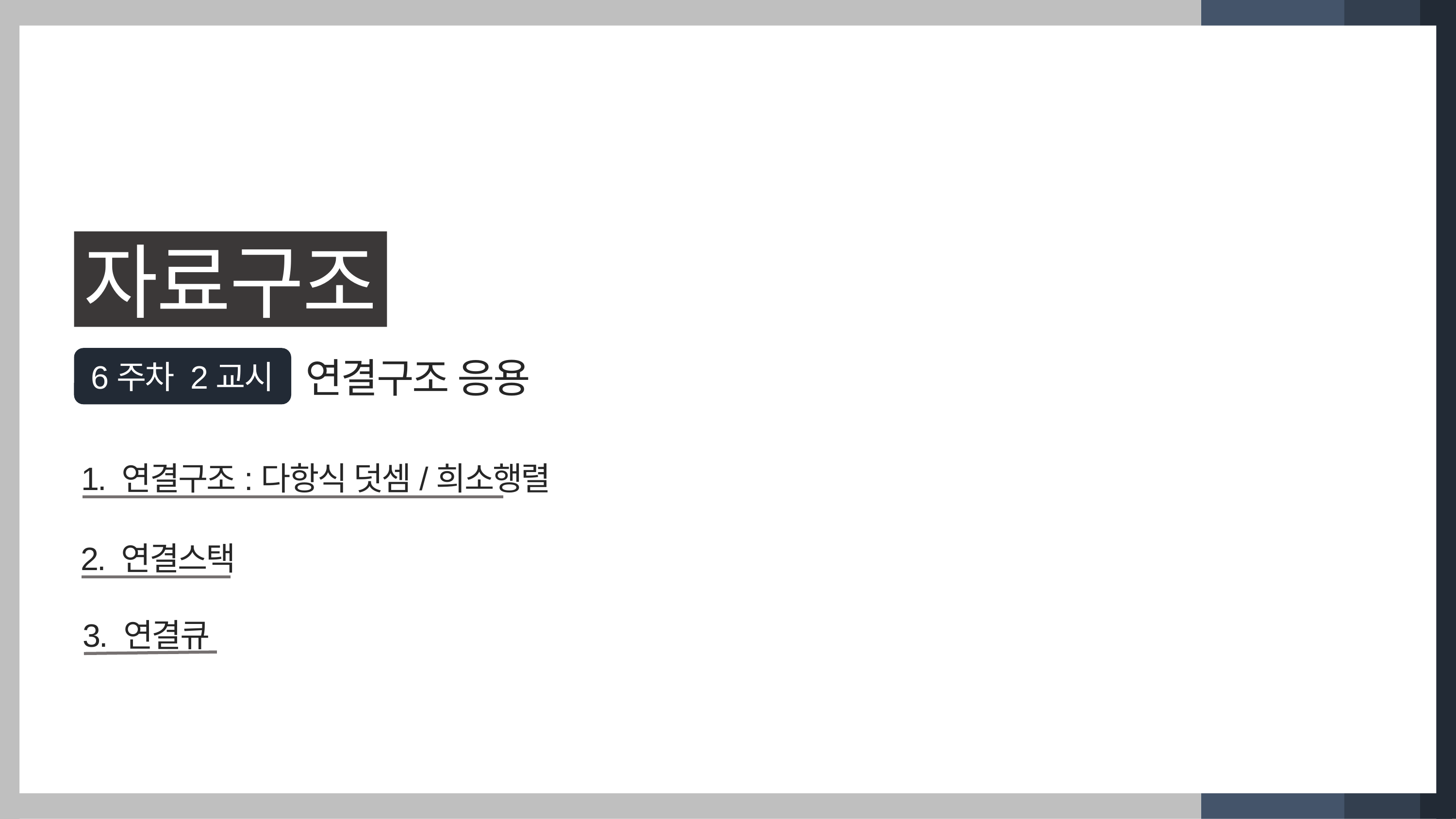

자료구조
6주차 2교시
연결구조 응용

1. 연결구조:다항식 덧셈/희소행렬
2. 연결스택
3. 연결큐